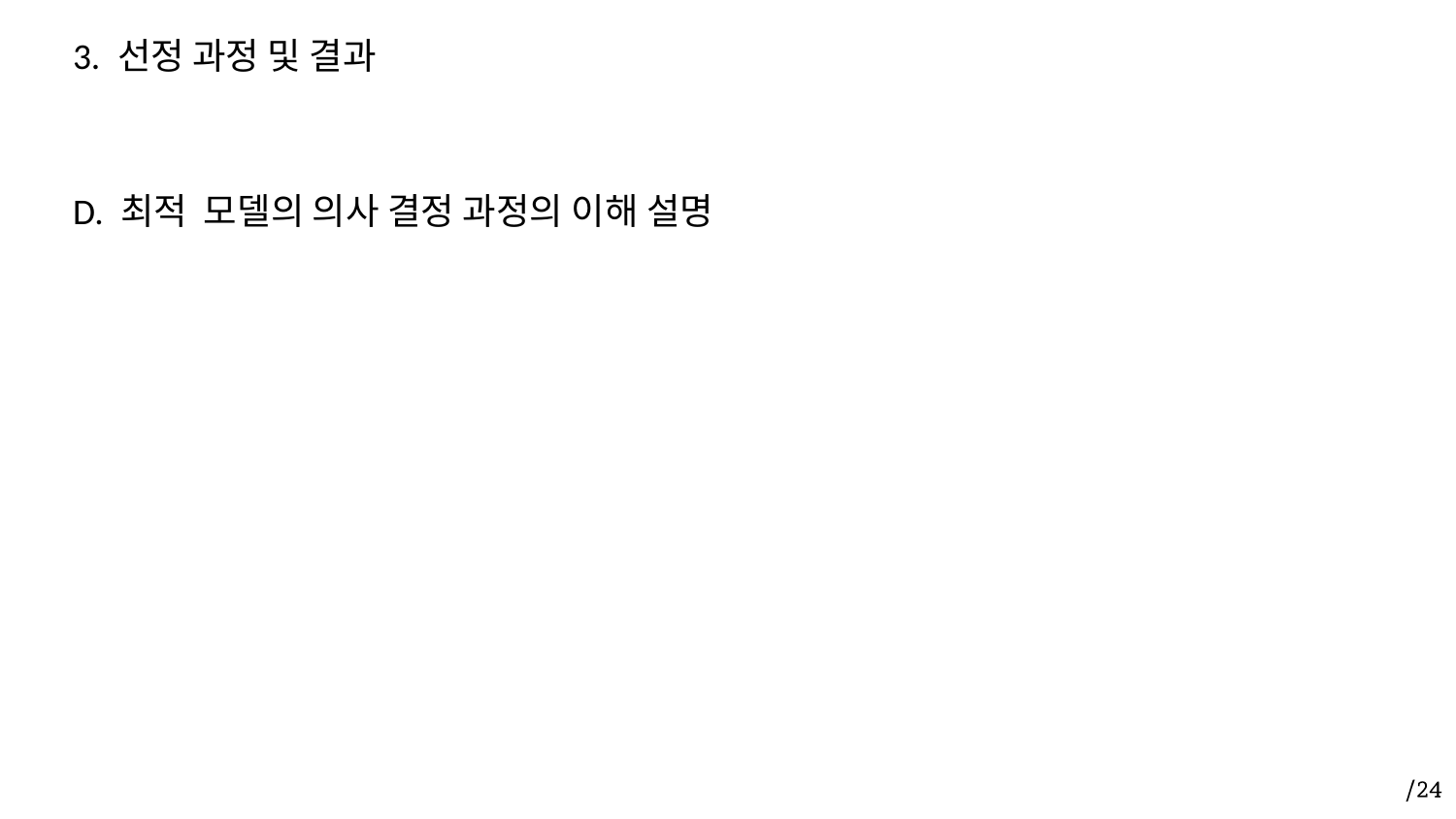

# 3. 선정 과정 및 결과

D. 최적  모델의 의사 결정 과정의 이해 설명